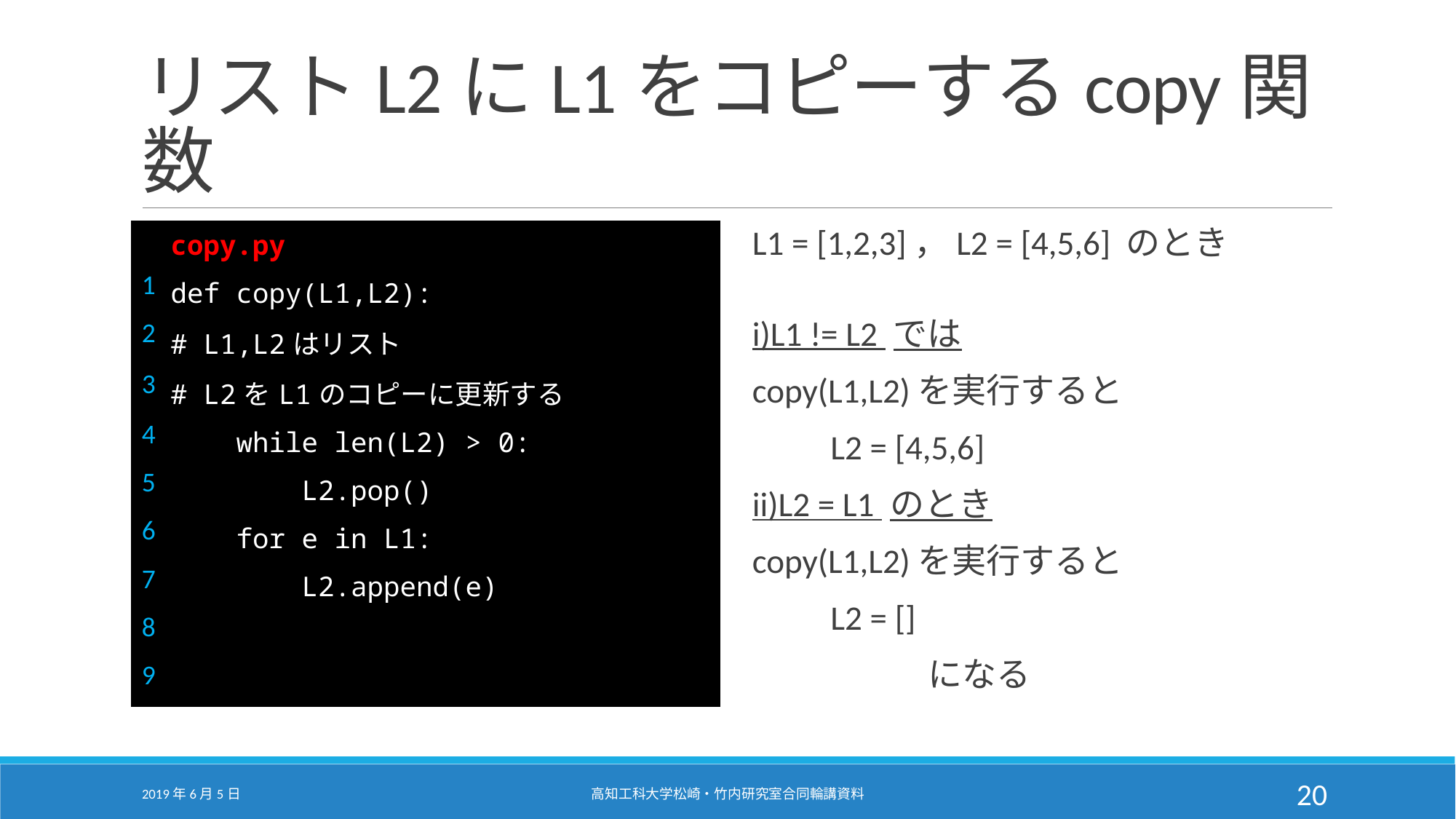

# リストL2にL1をコピーするcopy関数
|  | copy.py |
| --- | --- |
| 1 | def copy(L1,L2): |
| 2 | # L1,L2はリスト |
| 3 | # L2をL1のコピーに更新する |
| 4 | while len(L2) > 0: |
| 5 | L2.pop() |
| 6 | for e in L1: |
| 7 | L2.append(e) |
| 8 |  |
| 9 |  |

L1 = [1,2,3]，L2 = [4,5,6] のとき

i)L1 != L2 では
copy(L1,L2)を実行すると
          L2 = [4,5,6]
ii)L2 = L1 のとき
copy(L1,L2)を実行すると
          L2 = []
                      になる
2019年6月5日
高知工科大学松崎・竹内研究室合同輪講資料
20